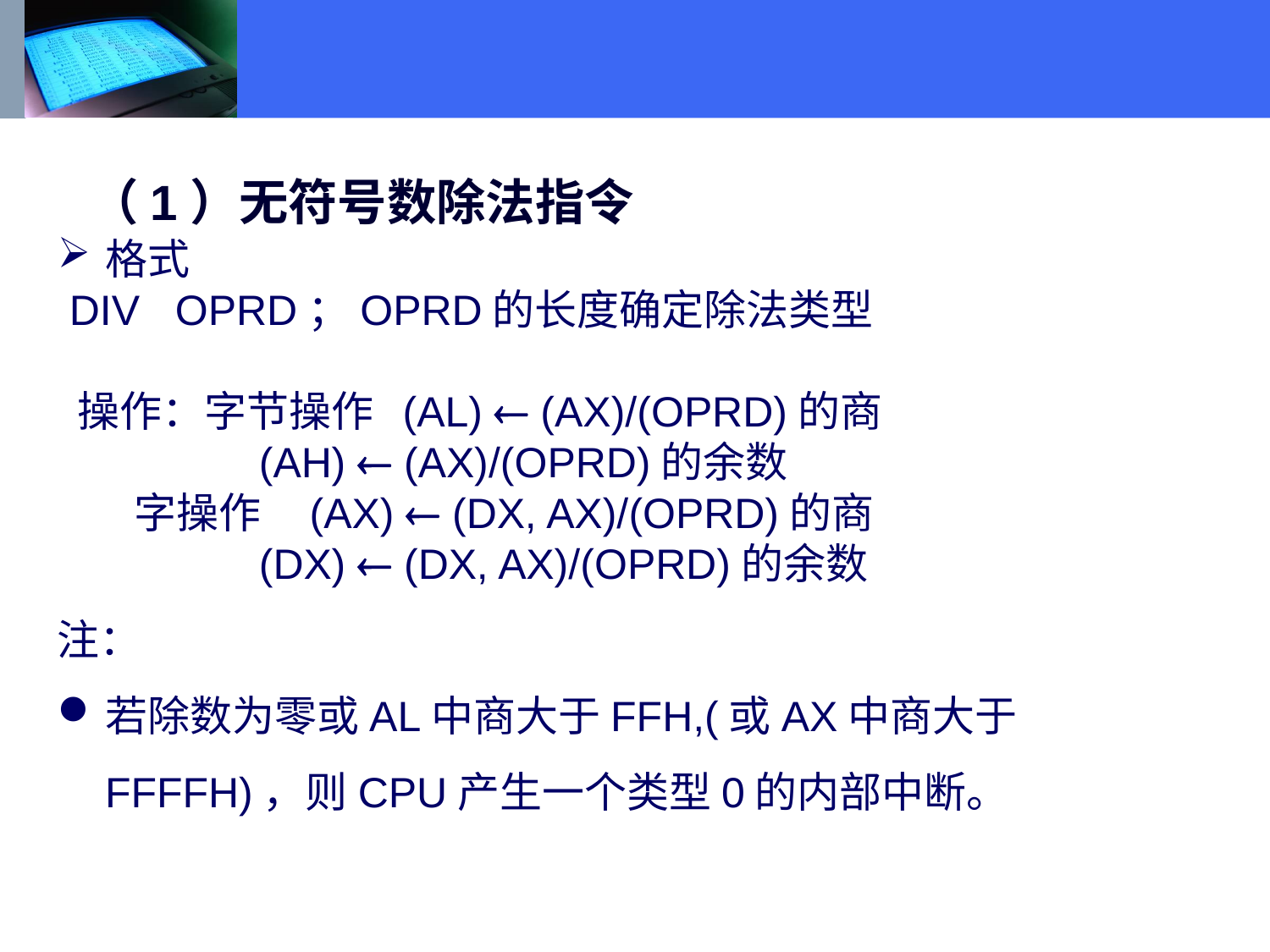

（1）无符号数除法指令
格式
 DIV   OPRD；OPRD的长度确定除法类型

 操作：字节操作  (AL) ← (AX)/(OPRD)的商
                 (AH) ← (AX)/(OPRD)的余数
       字操作    (AX) ← (DX, AX)/(OPRD)的商
                 (DX) ← (DX, AX)/(OPRD)的余数
注：
若除数为零或AL中商大于FFH,(或AX中商大于FFFFH)，则CPU产生一个类型0的内部中断。